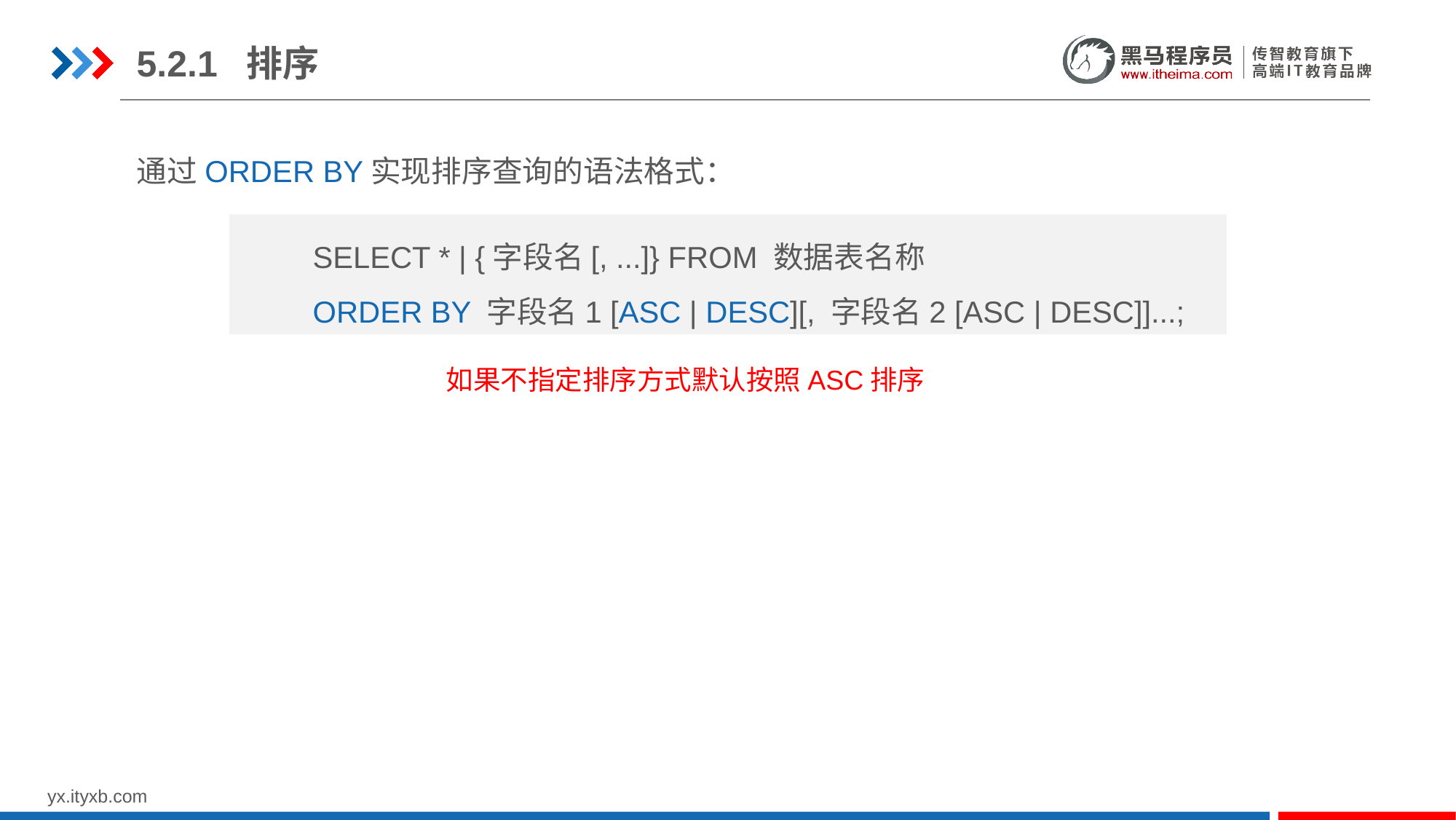

5.2.1  排序
通过ORDER BY实现排序查询的语法格式：
SELECT * | {字段名[, ...]} FROM 数据表名称
ORDER BY 字段名1 [ASC | DESC][, 字段名2 [ASC | DESC]]...;
如果不指定排序方式默认按照ASC排序